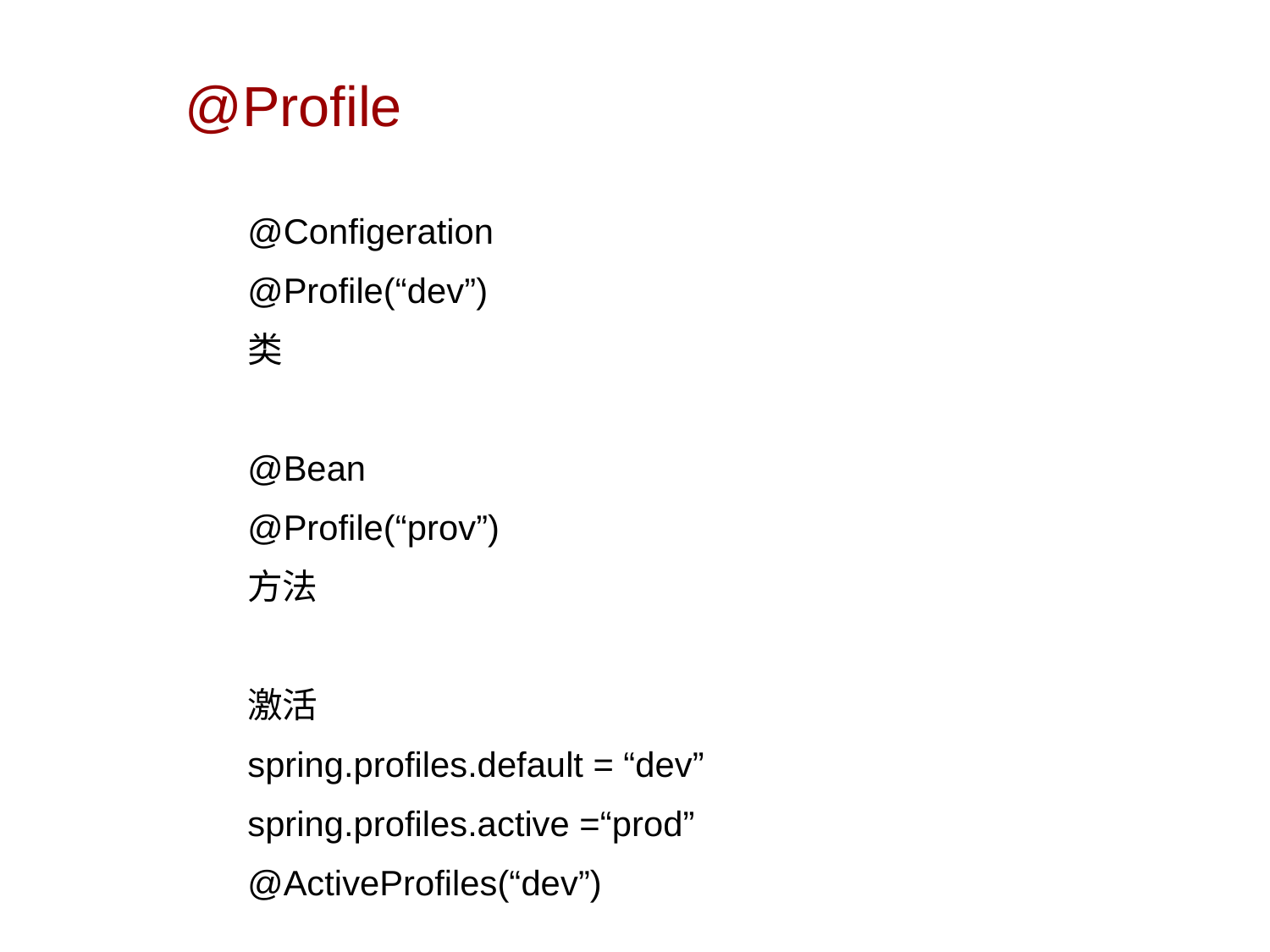

# @Profile
@Configeration
@Profile(“dev”)
类

@Bean
@Profile(“prov”)
方法

激活
spring.profiles.default = “dev”
spring.profiles.active =“prod”
@ActiveProfiles(“dev”)